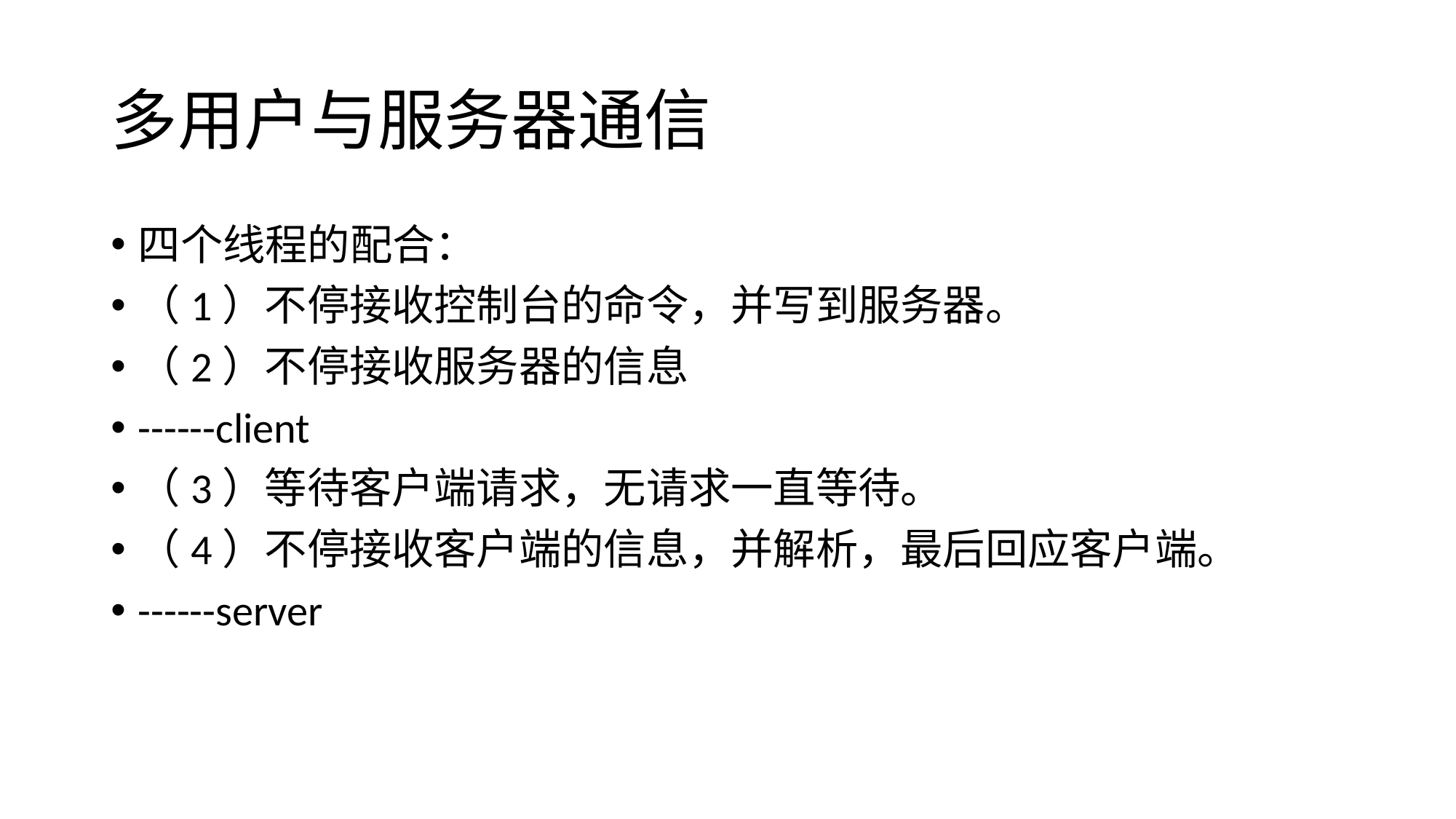

# 多用户与服务器通信
四个线程的配合：
（1）不停接收控制台的命令，并写到服务器。
（2）不停接收服务器的信息
------client
（3）等待客户端请求，无请求一直等待。
（4）不停接收客户端的信息，并解析，最后回应客户端。
------server